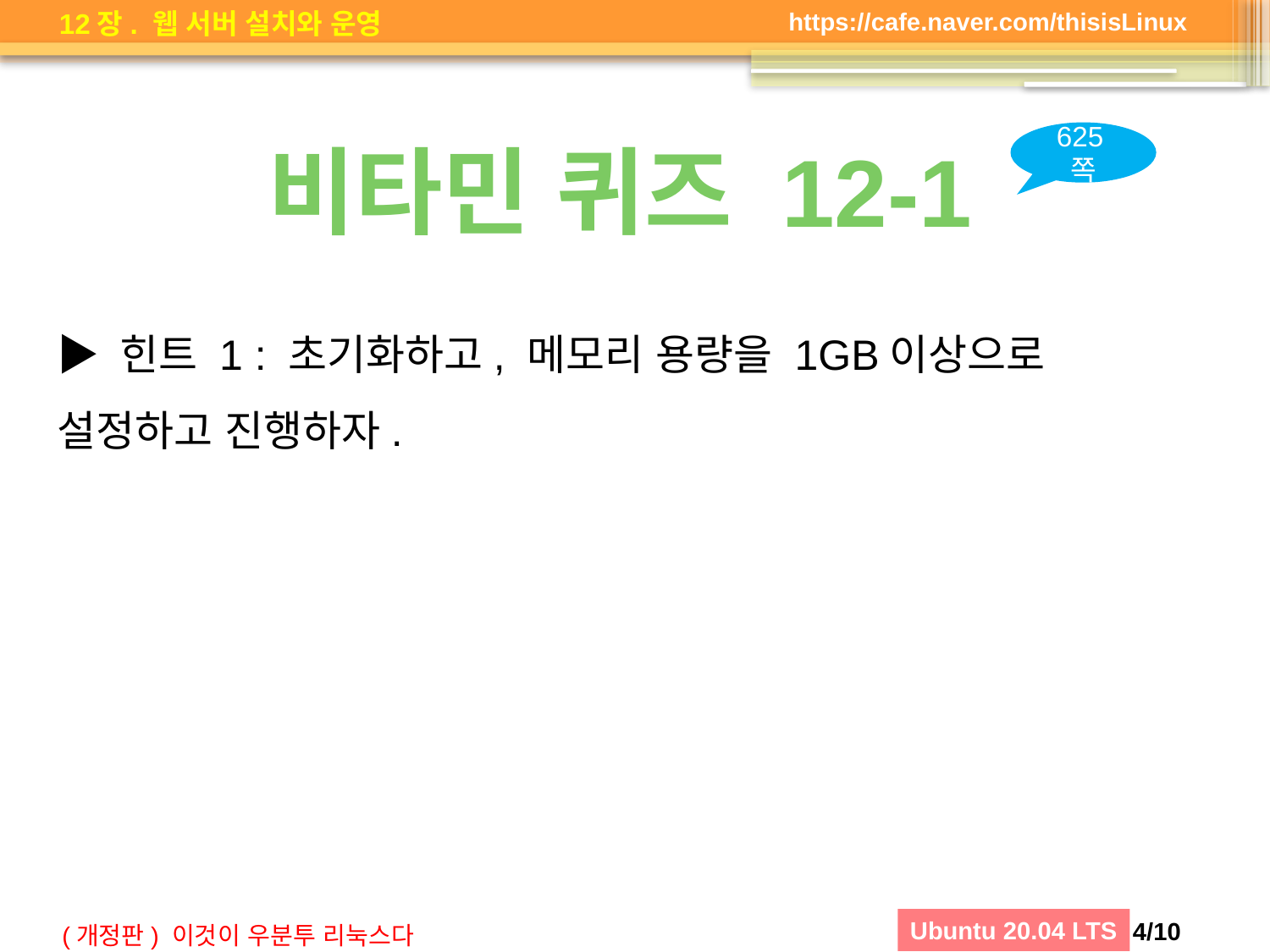

625쪽
비타민 퀴즈 12-1
▶ 힌트 1 : 초기화하고, 메모리 용량을 1GB이상으로 설정하고 진행하자.